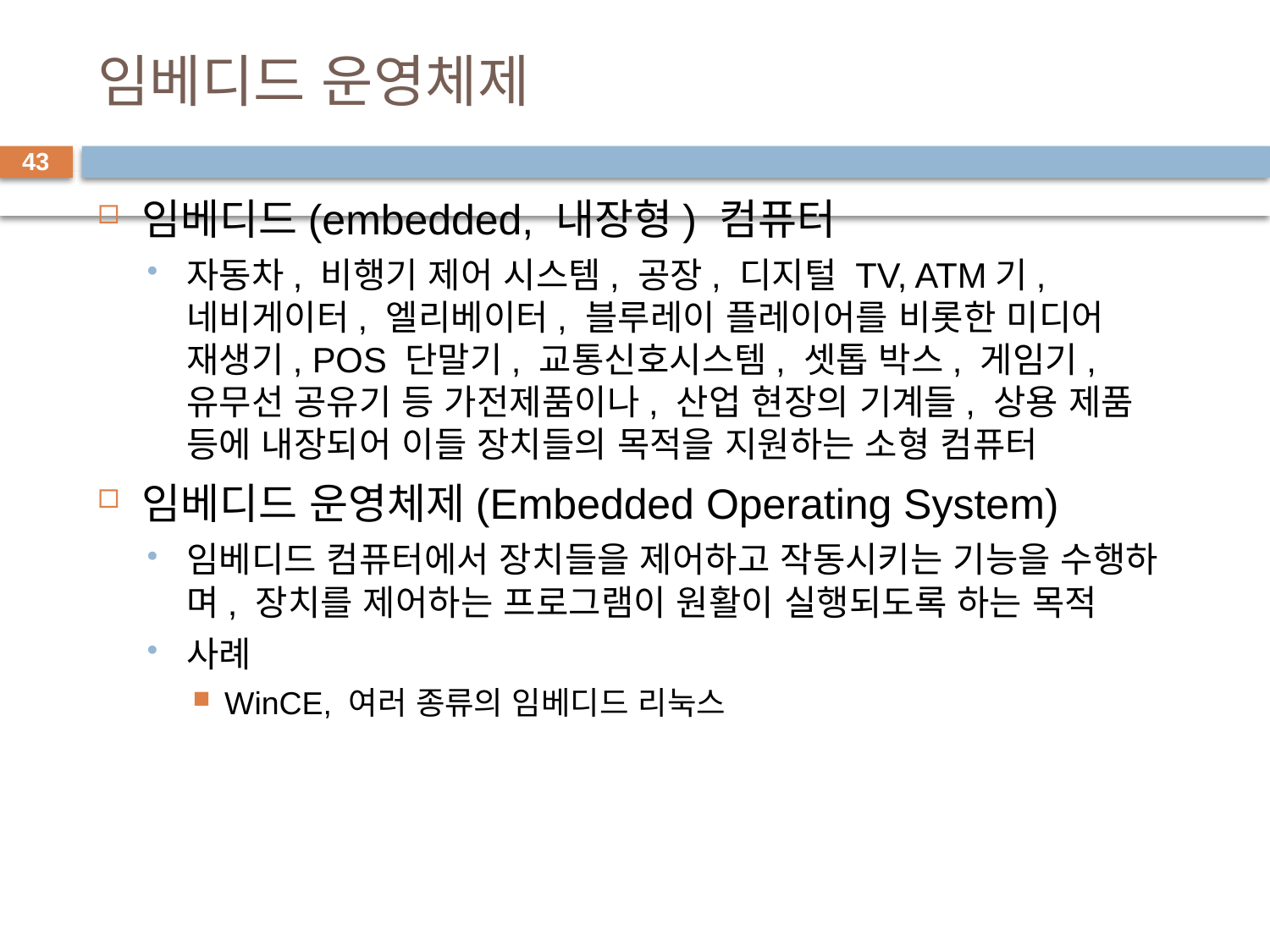

# 임베디드 운영체제
43
임베디드(embedded, 내장형) 컴퓨터
자동차, 비행기 제어 시스템, 공장, 디지털 TV, ATM기, 네비게이터, 엘리베이터, 블루레이 플레이어를 비롯한 미디어 재생기, POS 단말기, 교통신호시스템, 셋톱 박스, 게임기, 유무선 공유기 등 가전제품이나, 산업 현장의 기계들, 상용 제품 등에 내장되어 이들 장치들의 목적을 지원하는 소형 컴퓨터
임베디드 운영체제(Embedded Operating System)
임베디드 컴퓨터에서 장치들을 제어하고 작동시키는 기능을 수행하며, 장치를 제어하는 프로그램이 원활이 실행되도록 하는 목적
사례
WinCE, 여러 종류의 임베디드 리눅스